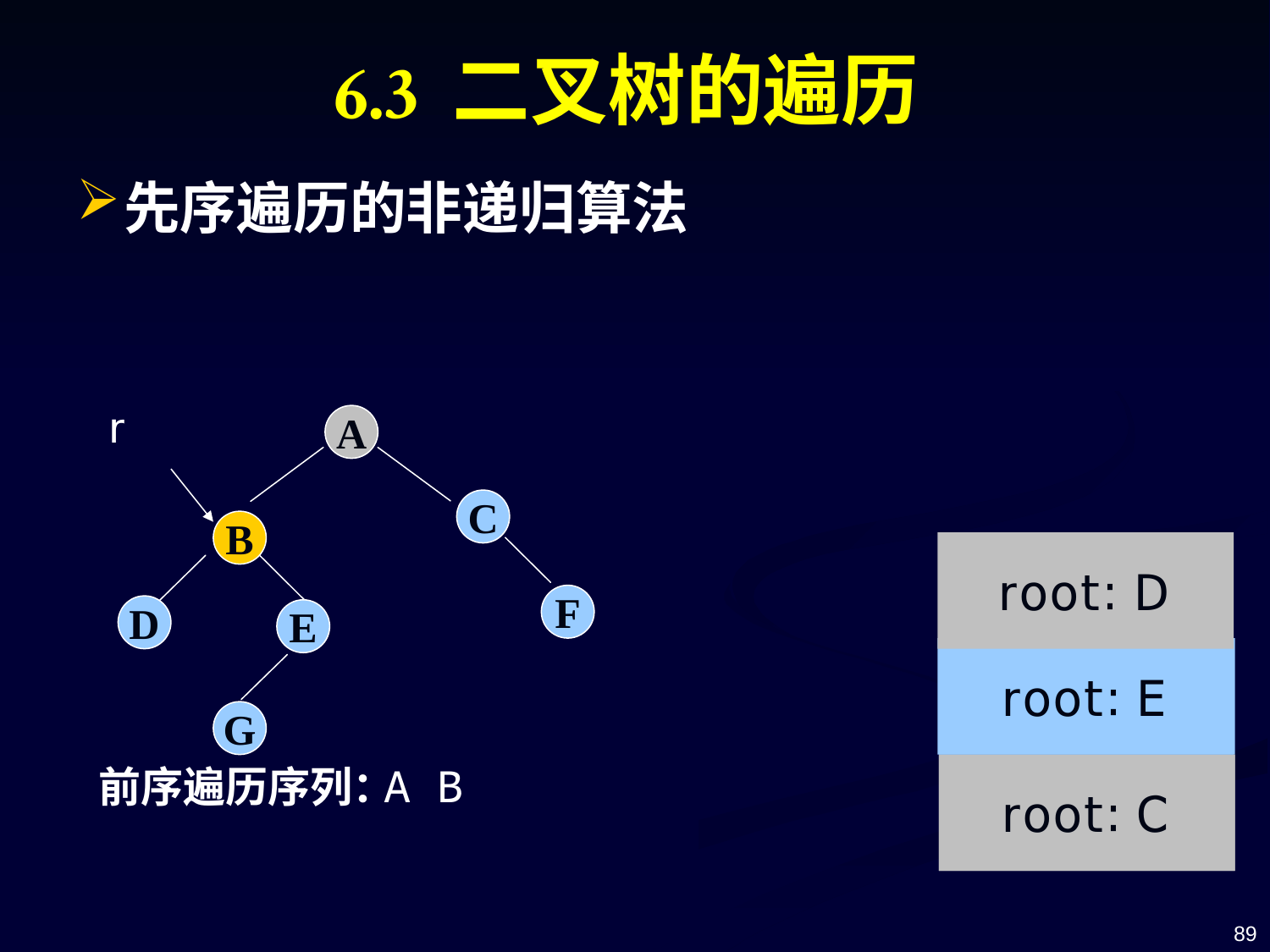

# 6.3 二叉树的遍历
先序遍历的非递归算法
r

A

C
B
root: D

F
D
E
root: E
root: B

G
前序遍历序列：
A
B
root: B
root: C
89